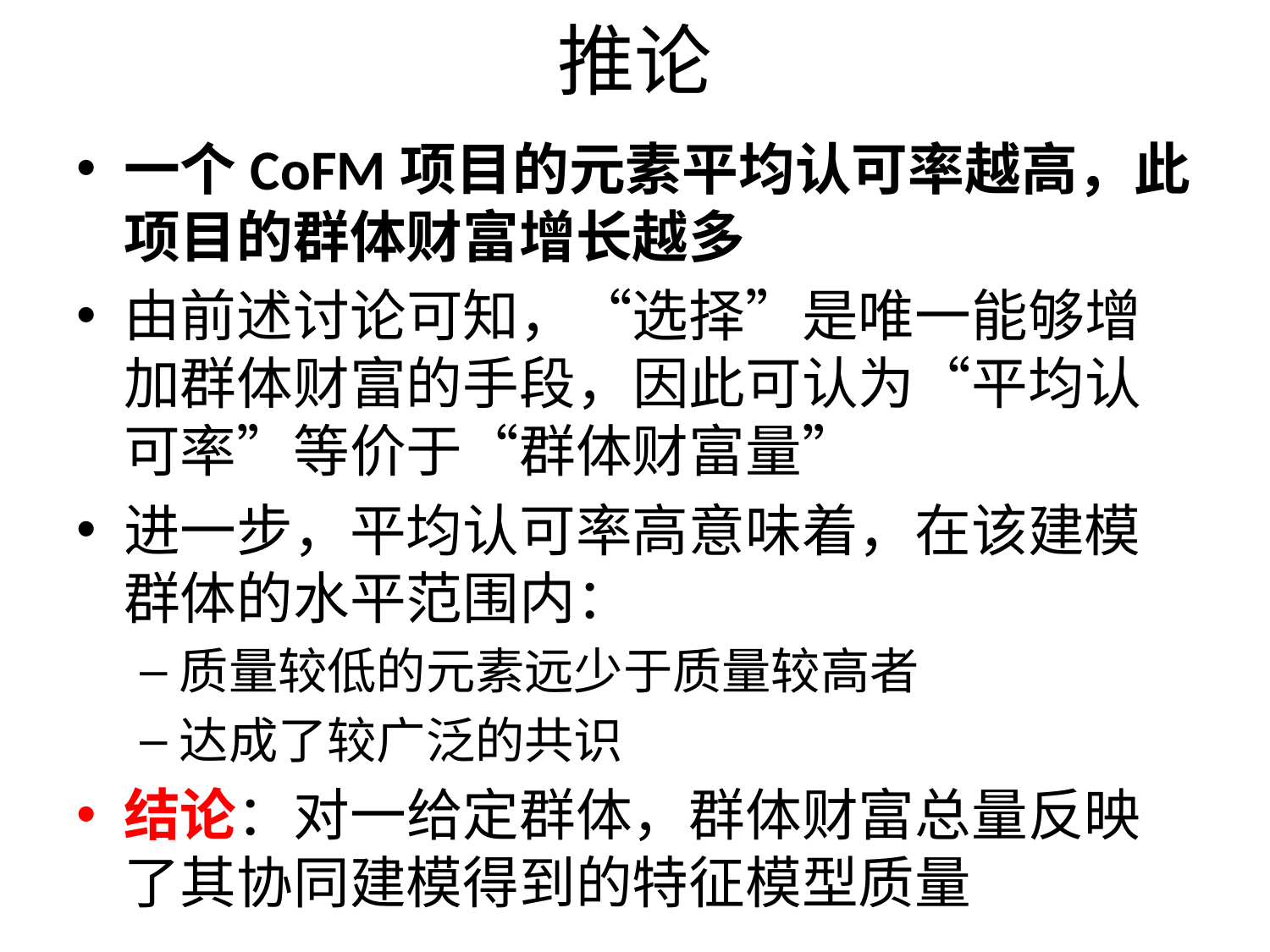

# 推论
一个CoFM项目的元素平均认可率越高，此项目的群体财富增长越多
由前述讨论可知，“选择”是唯一能够增加群体财富的手段，因此可认为“平均认可率”等价于“群体财富量”
进一步，平均认可率高意味着，在该建模群体的水平范围内：
质量较低的元素远少于质量较高者
达成了较广泛的共识
结论：对一给定群体，群体财富总量反映了其协同建模得到的特征模型质量